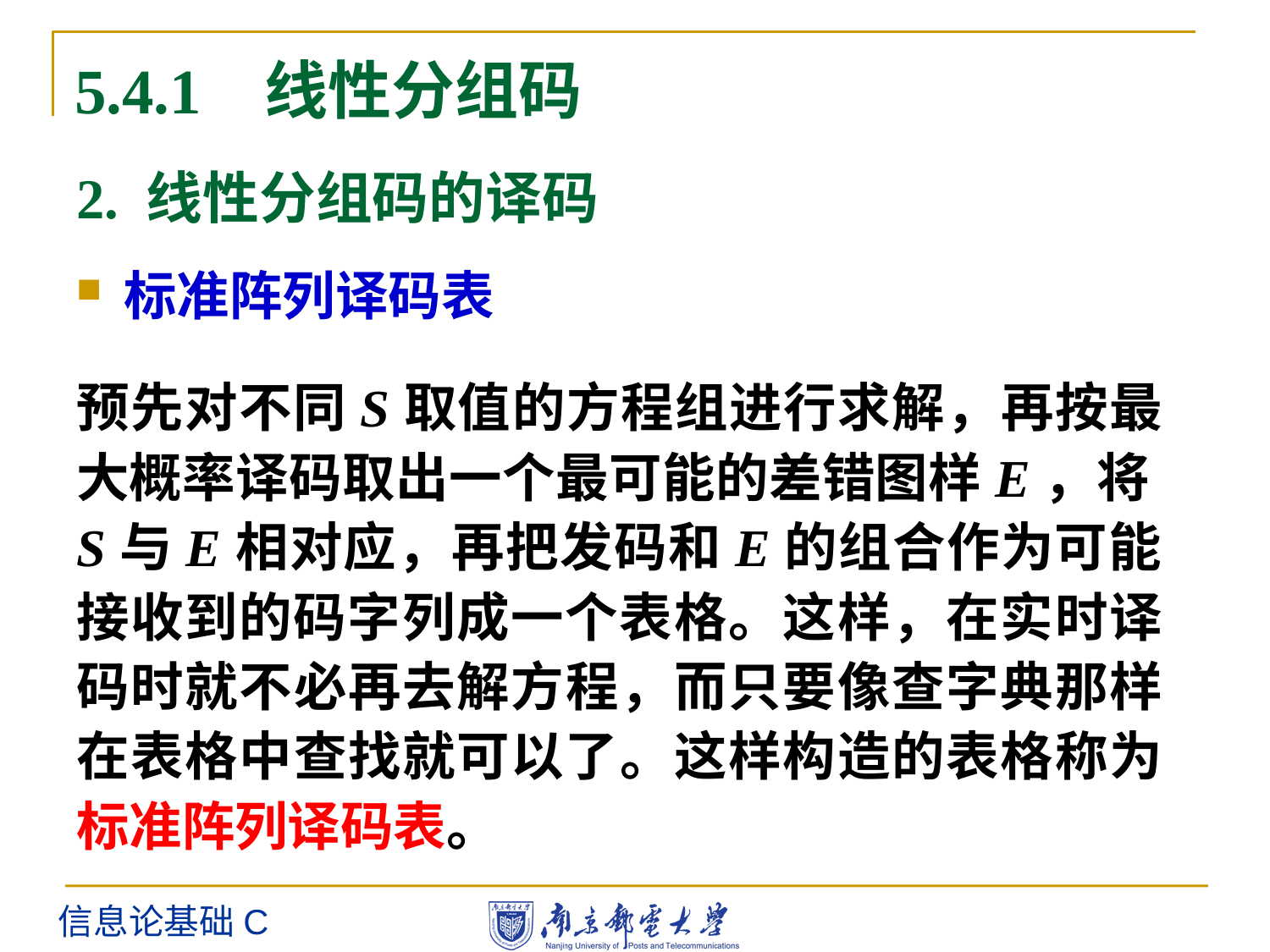

5.4.1   线性分组码
2. 线性分组码的译码
标准阵列译码表
预先对不同S取值的方程组进行求解，再按最大概率译码取出一个最可能的差错图样E，将S与E相对应，再把发码和E的组合作为可能接收到的码字列成一个表格。这样，在实时译码时就不必再去解方程，而只要像查字典那样在表格中查找就可以了。这样构造的表格称为标准阵列译码表。
44